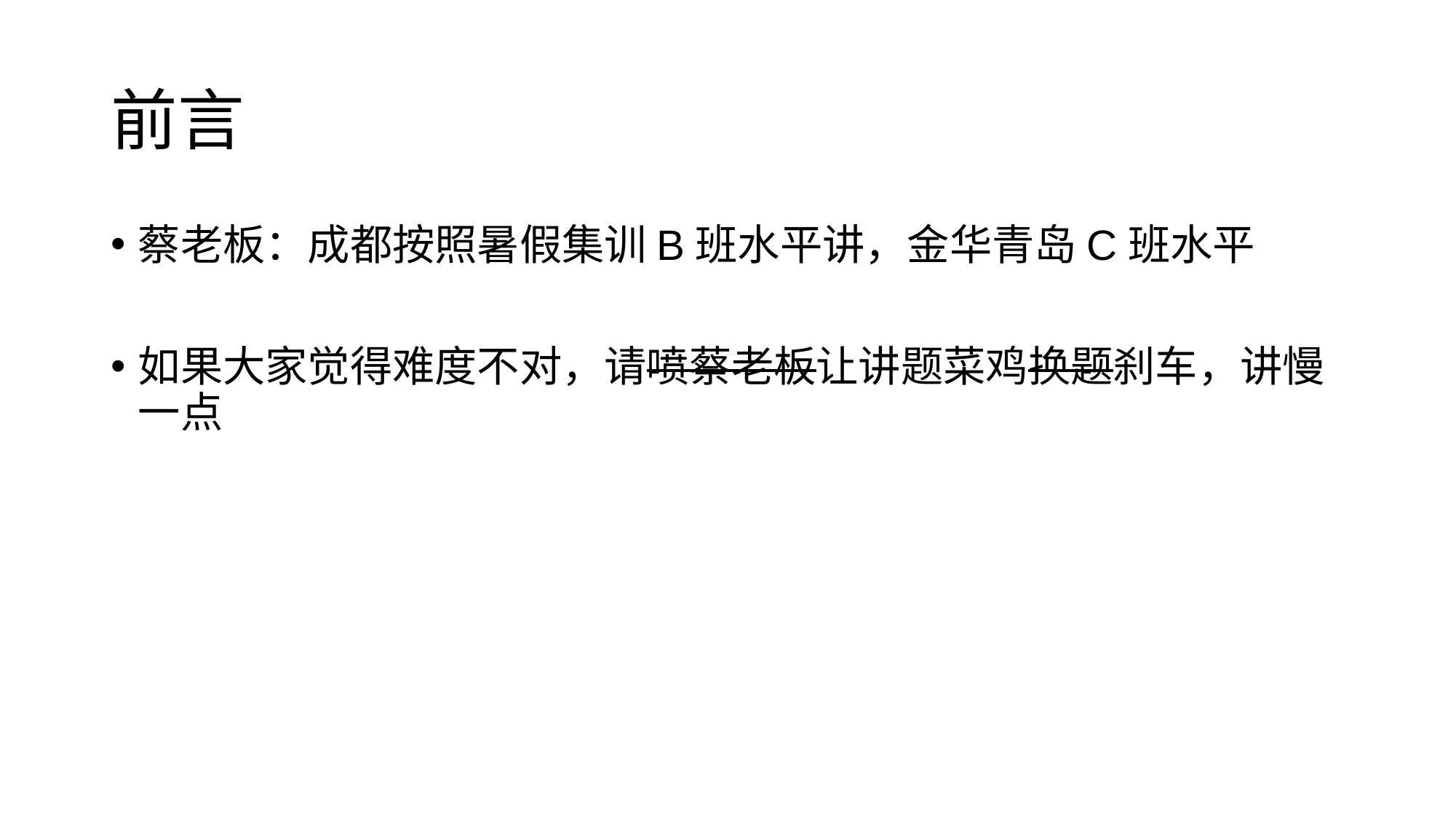

# 前言
蔡老板：成都按照暑假集训B班水平讲，金华青岛C班水平

如果大家觉得难度不对，请喷蔡老板让讲题菜鸡换题刹车，讲慢一点